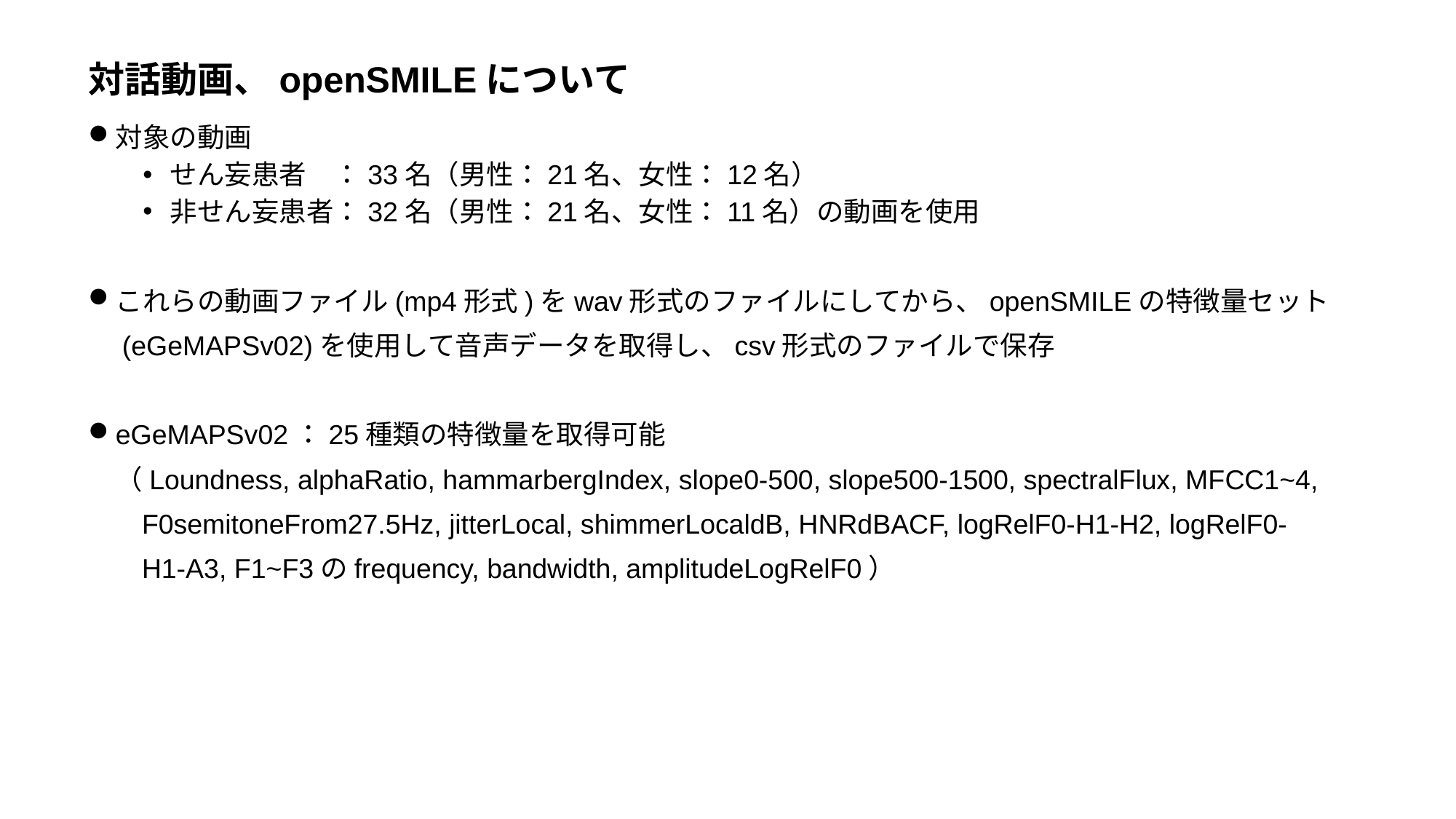

# 対話動画、openSMILEについて
対象の動画
せん妄患者　：33名（男性：21名、女性：12名）
非せん妄患者：32名（男性：21名、女性：11名）の動画を使用

これらの動画ファイル(mp4形式)をwav形式のファイルにしてから、openSMILEの特徴量セット
　(eGeMAPSv02)を使用して音声データを取得し、csv形式のファイルで保存

eGeMAPSv02：25種類の特徴量を取得可能
　（Loundness, alphaRatio, hammarbergIndex, slope0-500, slope500-1500, spectralFlux, MFCC1~4,
       F0semitoneFrom27.5Hz, jitterLocal, shimmerLocaldB, HNRdBACF, logRelF0-H1-H2, logRelF0-
       H1-A3, F1~F3のfrequency, bandwidth, amplitudeLogRelF0）